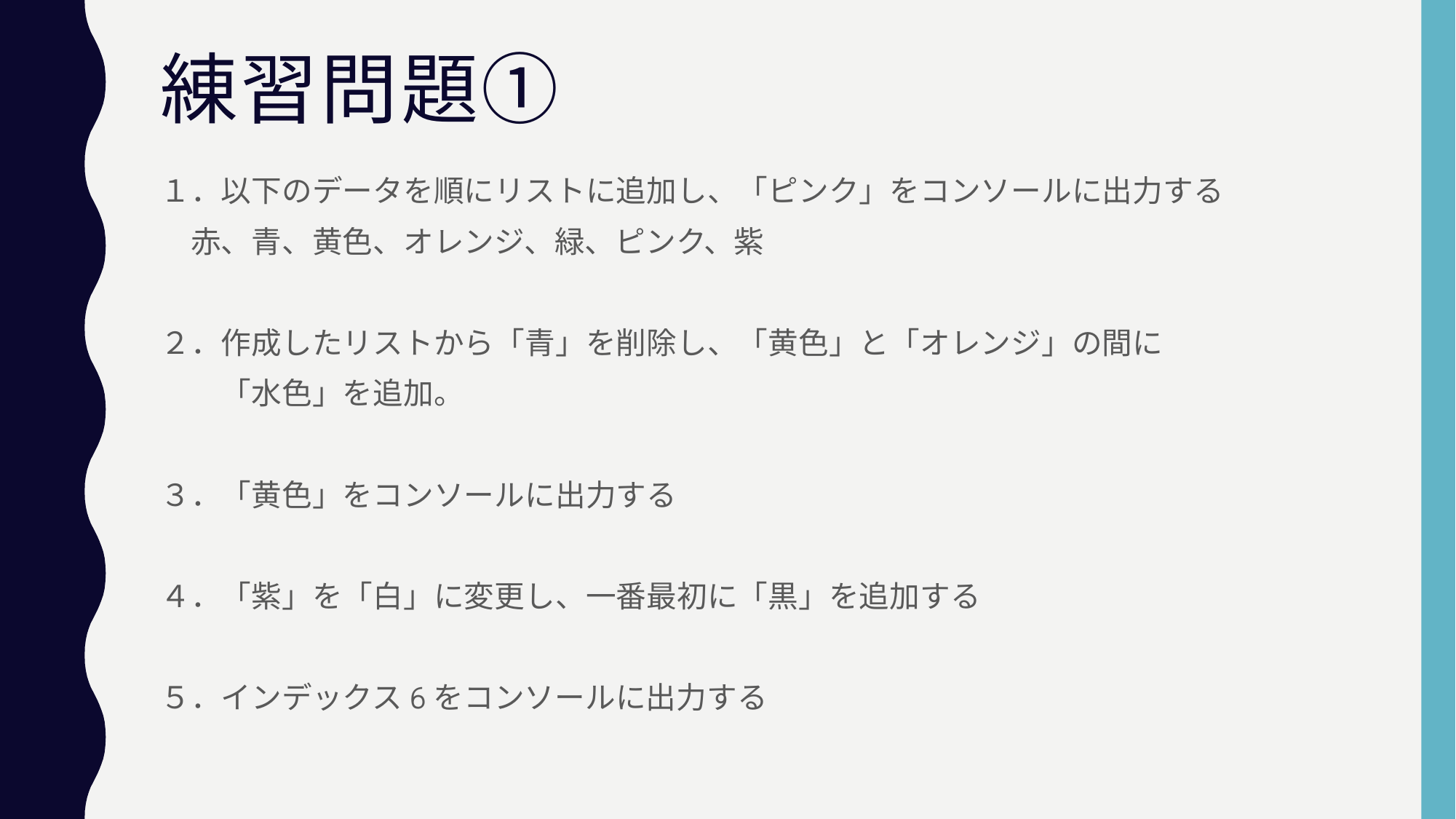

# 練習問題①
１．以下のデータを順にリストに追加し、「ピンク」をコンソールに出力する
　赤、青、黄色、オレンジ、緑、ピンク、紫

２．作成したリストから「青」を削除し、「黄色」と「オレンジ」の間に
　　「水色」を追加。

３．「黄色」をコンソールに出力する

４．「紫」を「白」に変更し、一番最初に「黒」を追加する

５．インデックス6をコンソールに出力する